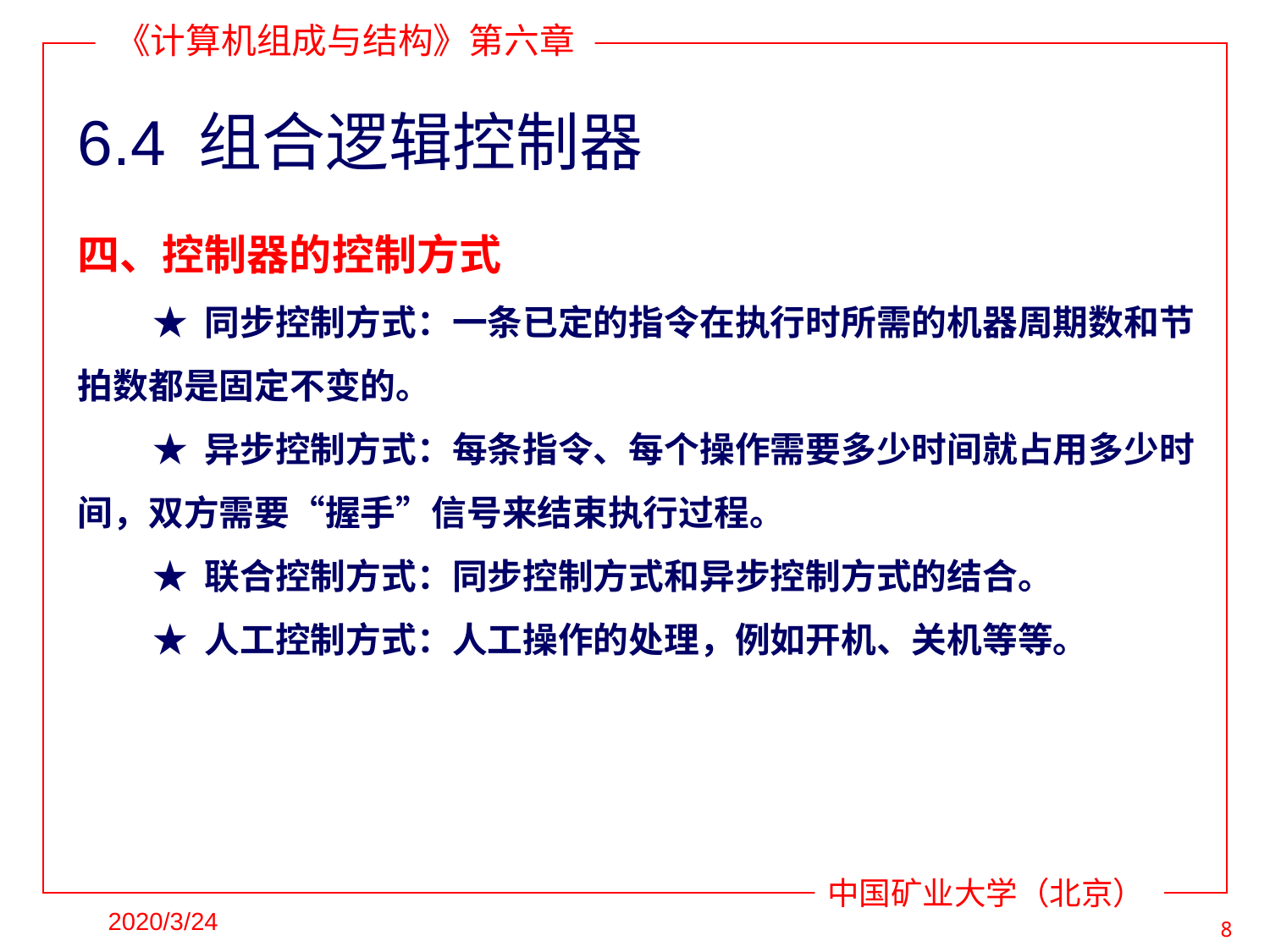

# 6.4 组合逻辑控制器
四、控制器的控制方式
★ 同步控制方式：一条已定的指令在执行时所需的机器周期数和节拍数都是固定不变的。
★ 异步控制方式：每条指令、每个操作需要多少时间就占用多少时间，双方需要“握手”信号来结束执行过程。
★ 联合控制方式：同步控制方式和异步控制方式的结合。
★ 人工控制方式：人工操作的处理，例如开机、关机等等。

2020/3/24